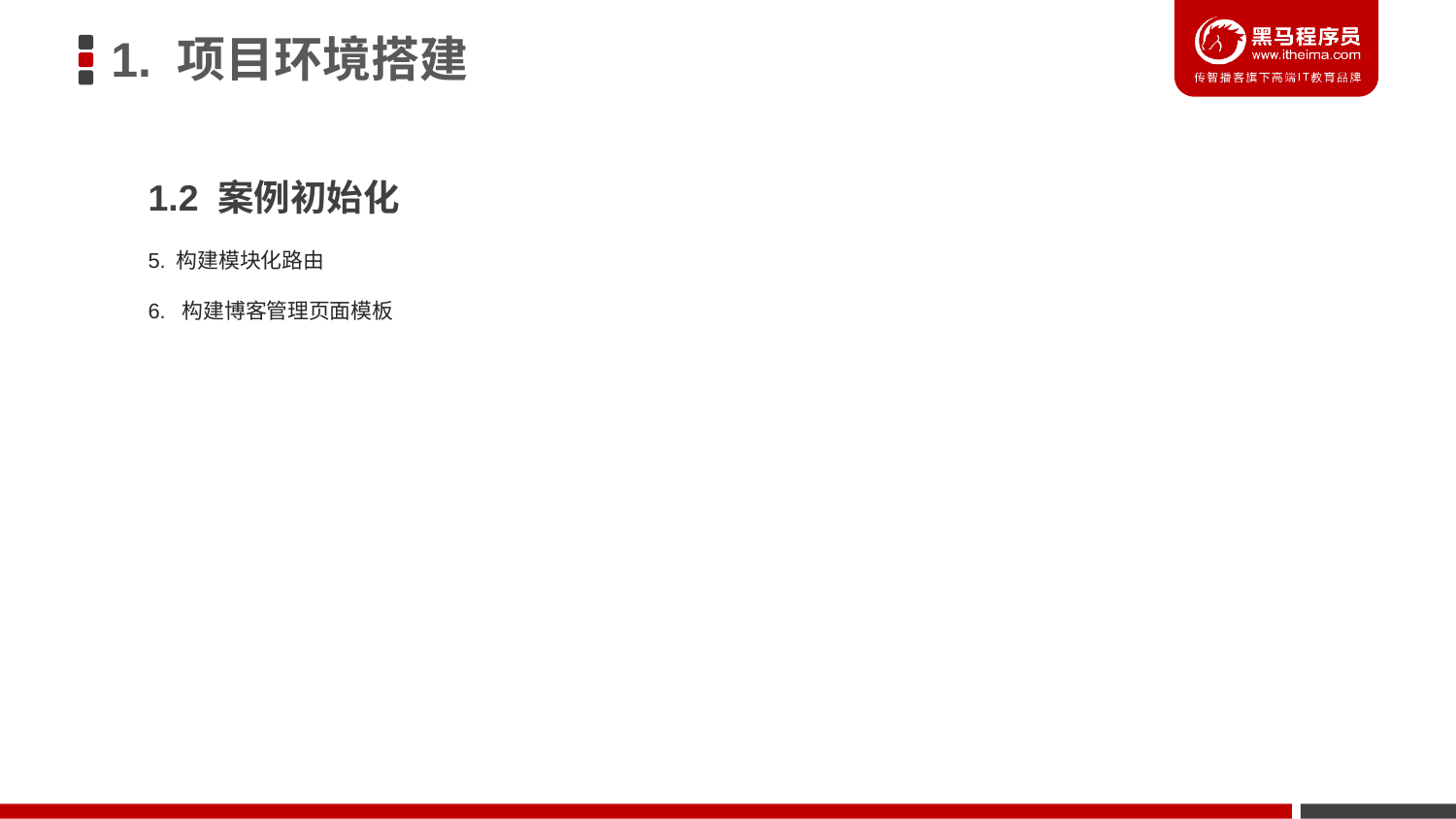

1. 项目环境搭建
1.2 案例初始化
5. 构建模块化路由
6.  构建博客管理页面模板